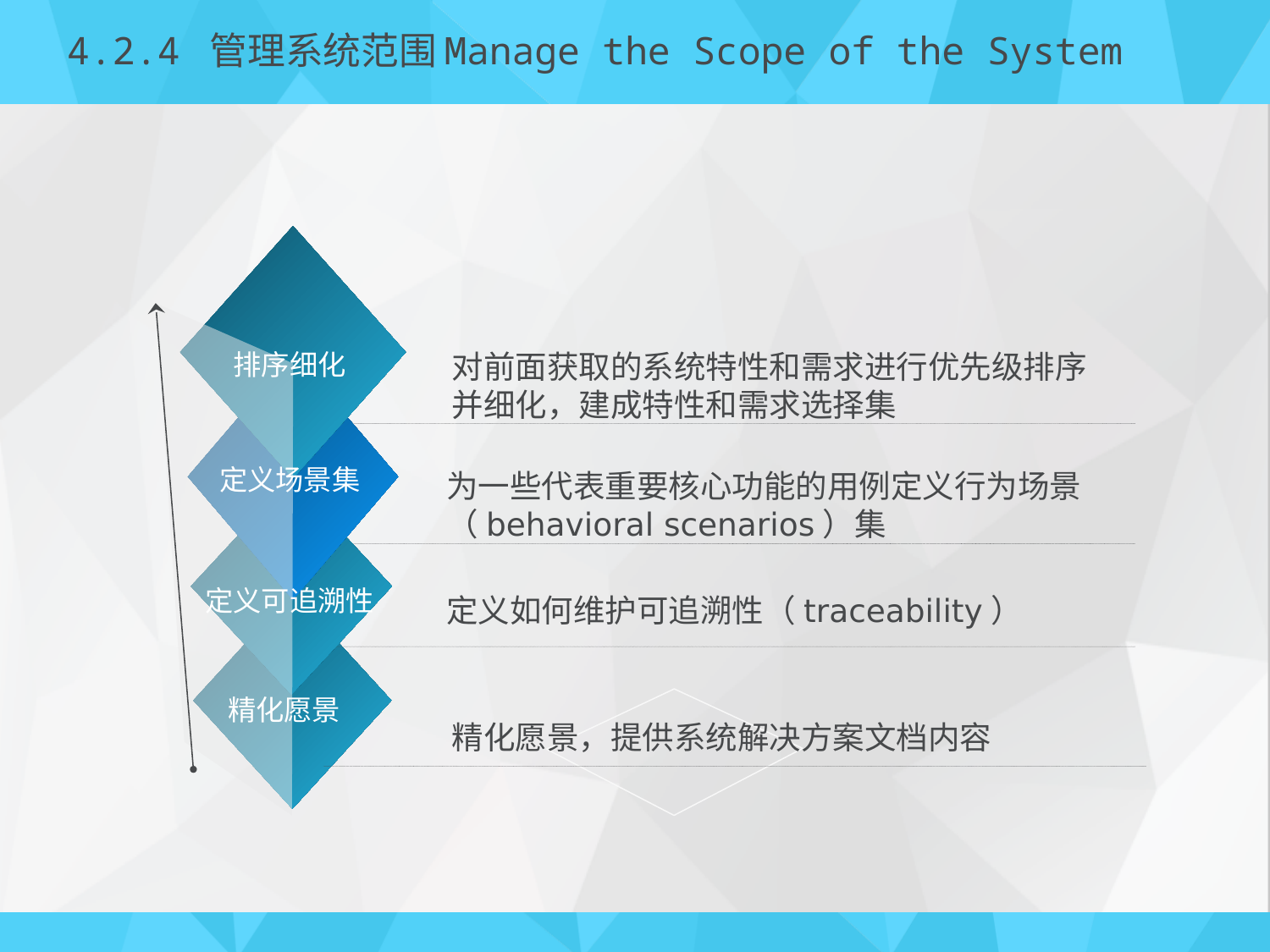

# 4.2.4 管理系统范围Manage the Scope of the System

对前面获取的系统特性和需求进行优先级排序并细化，建成特性和需求选择集
排序细化

定义场景集
为一些代表重要核心功能的用例定义行为场景
（behavioral scenarios）集

定义可追溯性
定义如何维护可追溯性（traceability）

精化愿景

精化愿景，提供系统解决方案文档内容